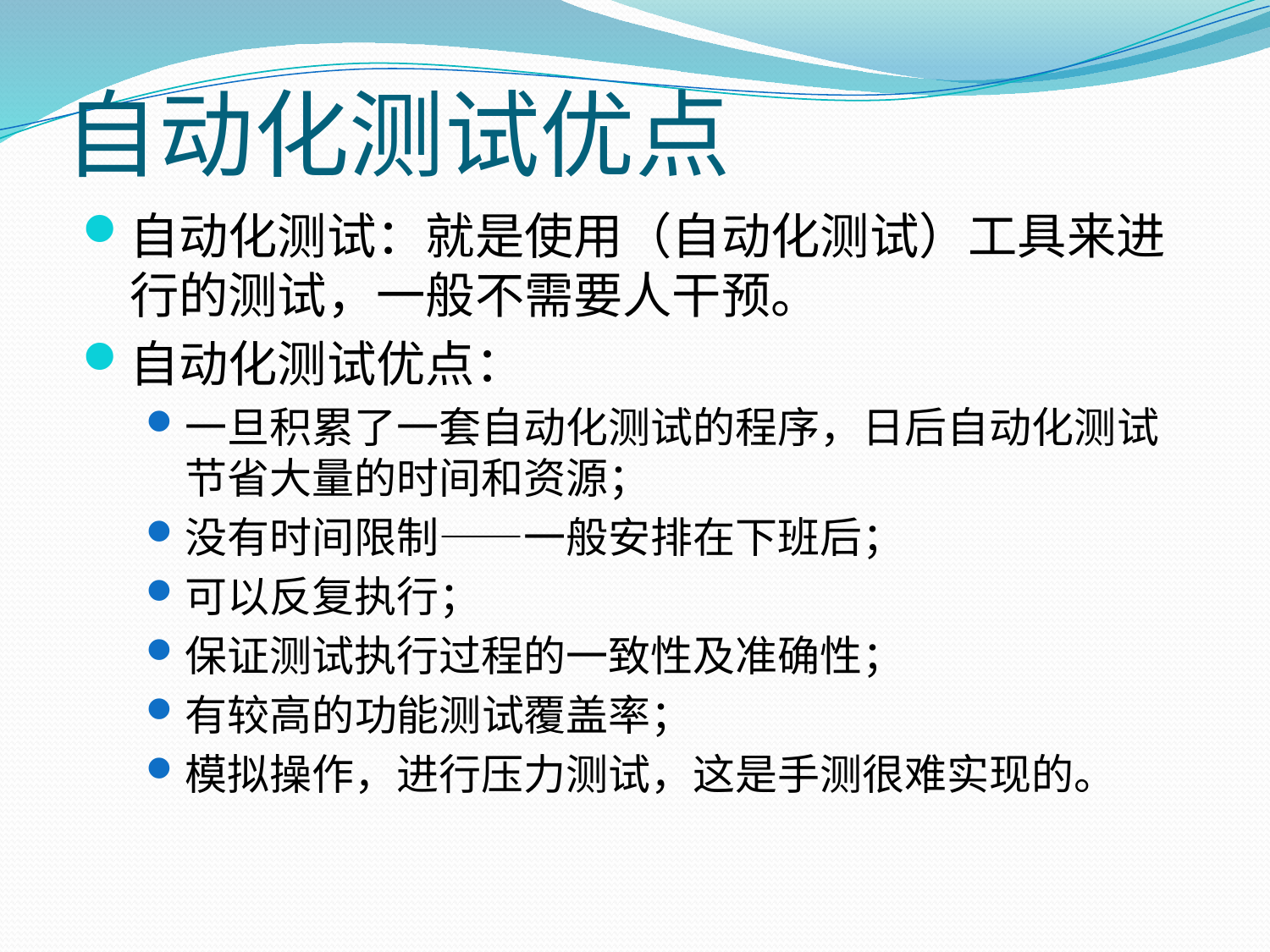

# 自动化测试优点
自动化测试：就是使用（自动化测试）工具来进行的测试，一般不需要人干预。
自动化测试优点：
一旦积累了一套自动化测试的程序，日后自动化测试节省大量的时间和资源；
没有时间限制——一般安排在下班后；
可以反复执行；
保证测试执行过程的一致性及准确性；
有较高的功能测试覆盖率；
模拟操作，进行压力测试，这是手测很难实现的。